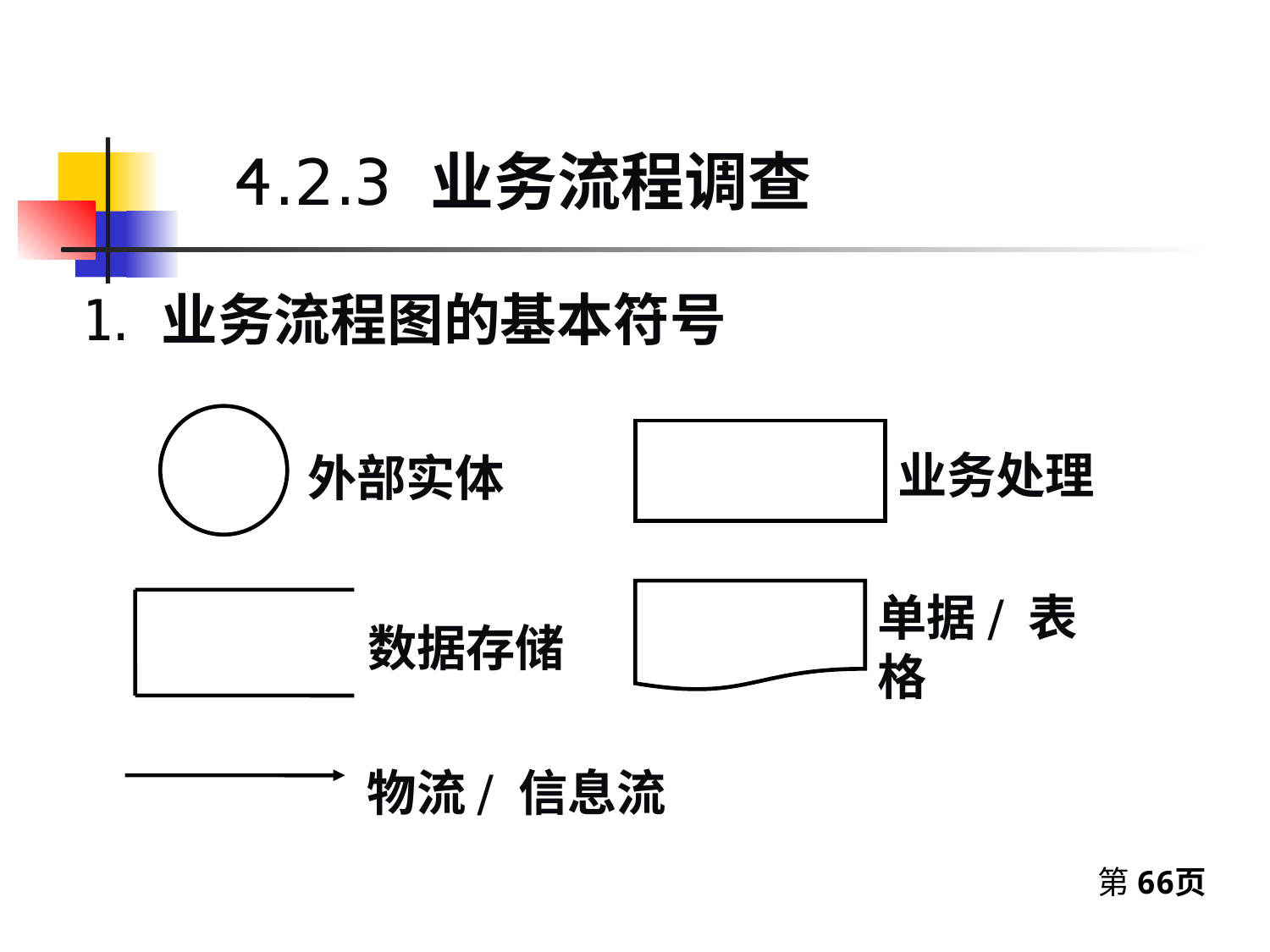

4.2.3 业务流程调查
1. 业务流程图的基本符号

业务处理
外部实体

单据/表格

数据存储
物流/信息流